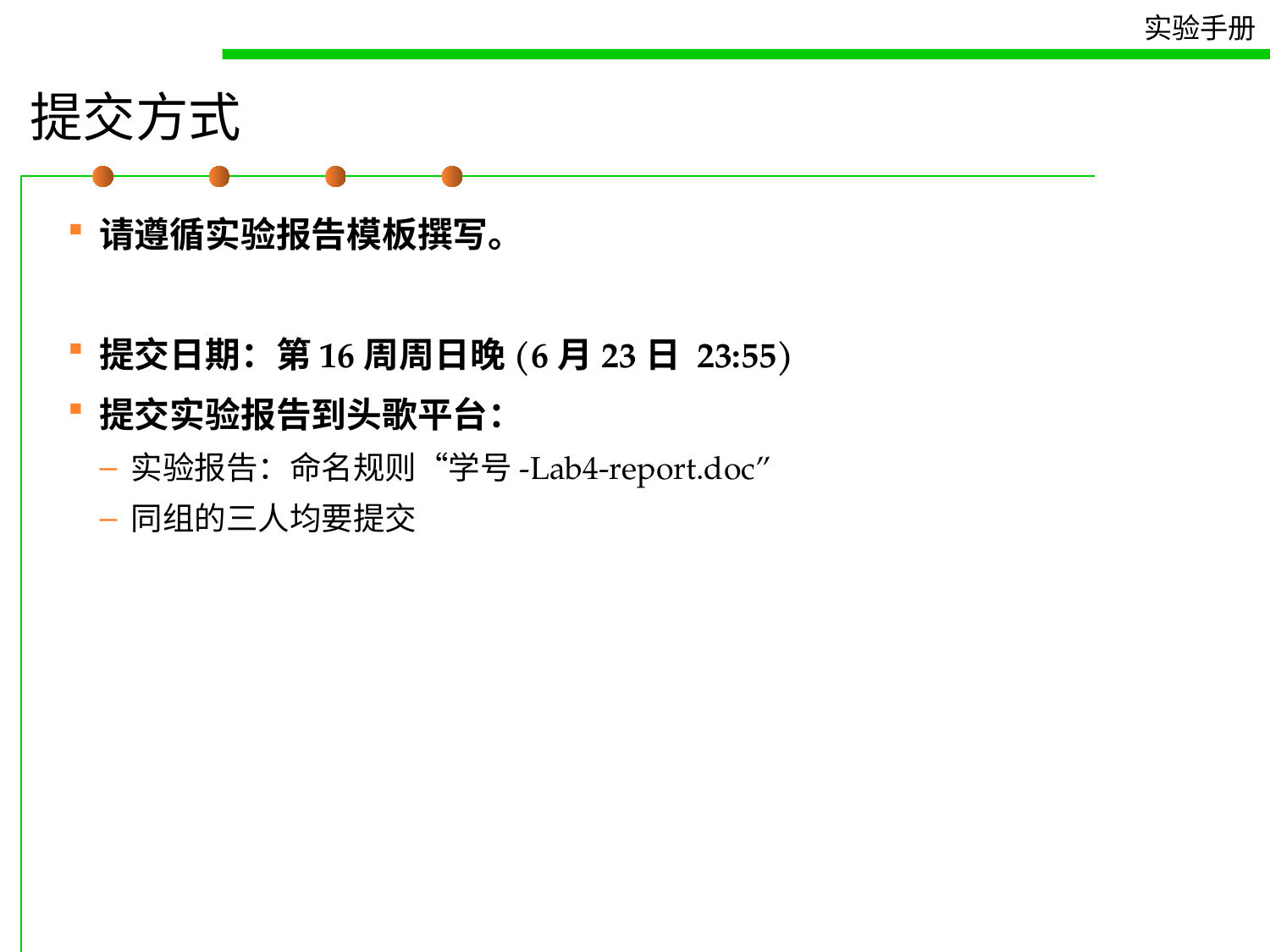

# 提交方式
请遵循实验报告模板撰写。

提交日期：第16周周日晚(6月23日 23:55)
提交实验报告到头歌平台：
实验报告：命名规则“学号-Lab4-report.doc”
同组的三人均要提交